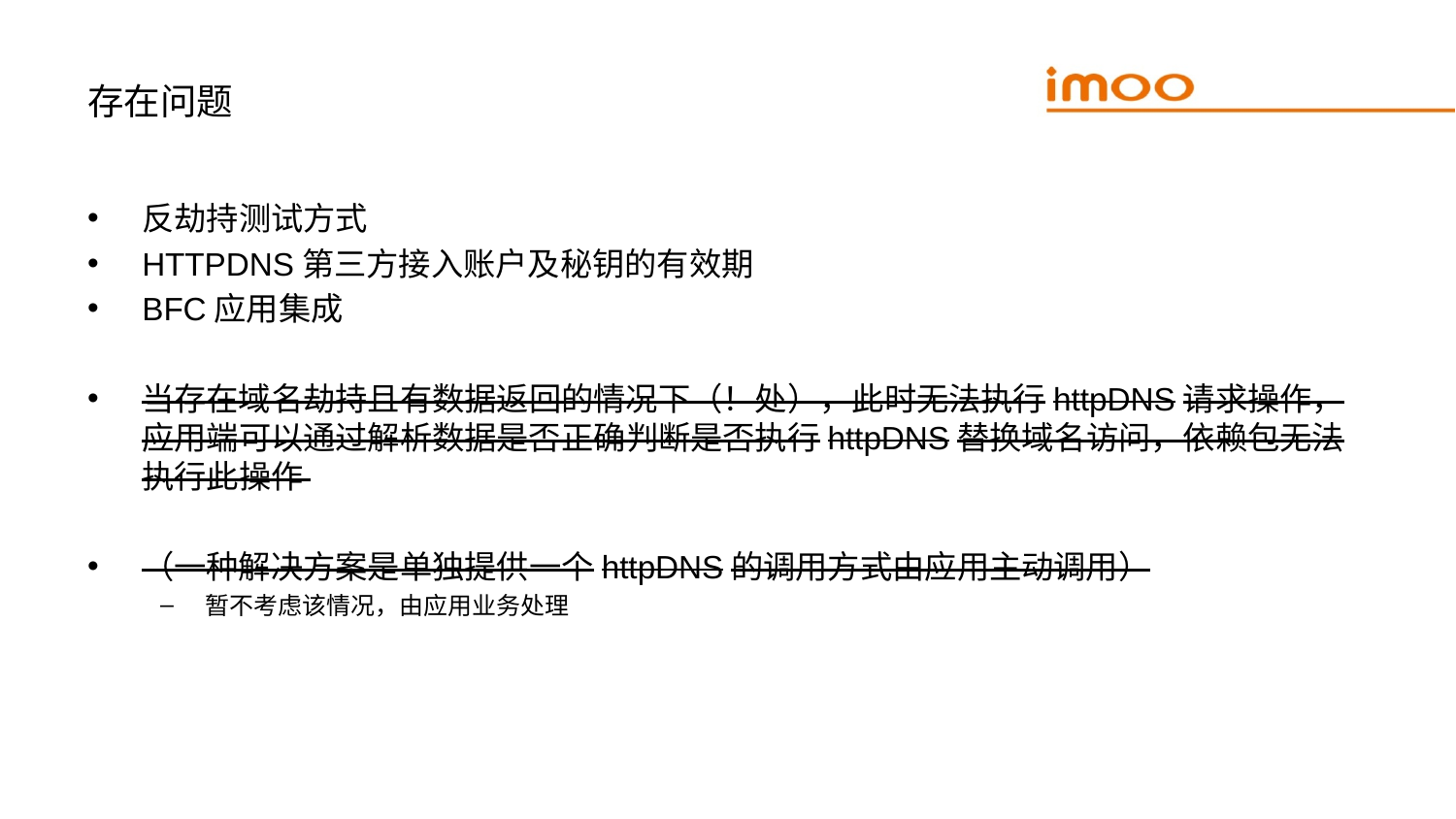

# 存在问题
反劫持测试方式
HTTPDNS第三方接入账户及秘钥的有效期
BFC应用集成

当存在域名劫持且有数据返回的情况下（！处），此时无法执行httpDNS请求操作，应用端可以通过解析数据是否正确判断是否执行httpDNS替换域名访问，依赖包无法执行此操作

（一种解决方案是单独提供一个httpDNS的调用方式由应用主动调用）
暂不考虑该情况，由应用业务处理